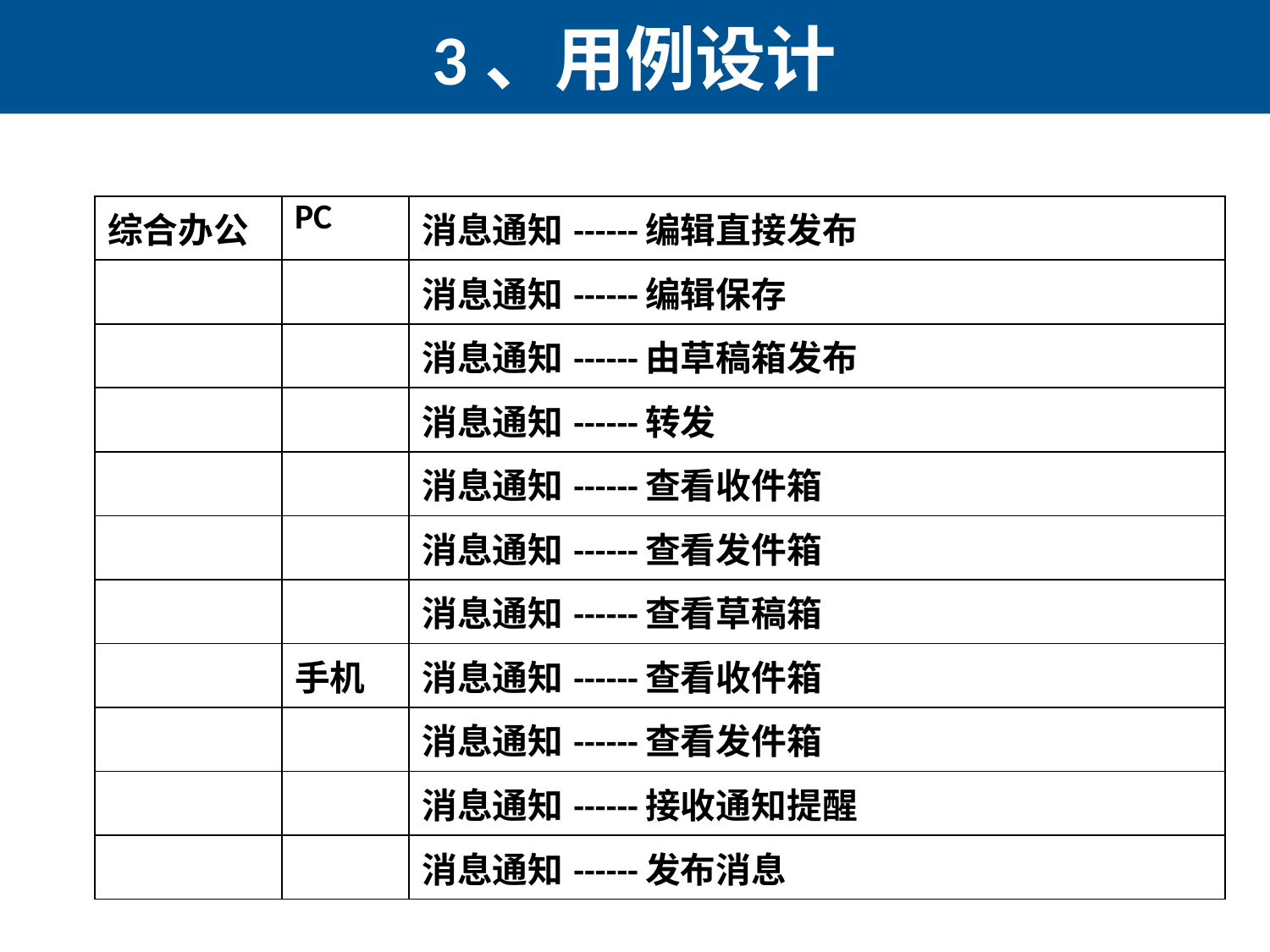

# 3、用例设计
| 综合办公 | PC | 消息通知------编辑直接发布 |
| --- | --- | --- |
|  |  | 消息通知------编辑保存 |
|  |  | 消息通知------由草稿箱发布 |
|  |  | 消息通知------转发 |
|  |  | 消息通知------查看收件箱 |
|  |  | 消息通知------查看发件箱 |
|  |  | 消息通知------查看草稿箱 |
|  | 手机 | 消息通知------查看收件箱 |
|  |  | 消息通知------查看发件箱 |
|  |  | 消息通知------接收通知提醒 |
|  |  | 消息通知------发布消息 |